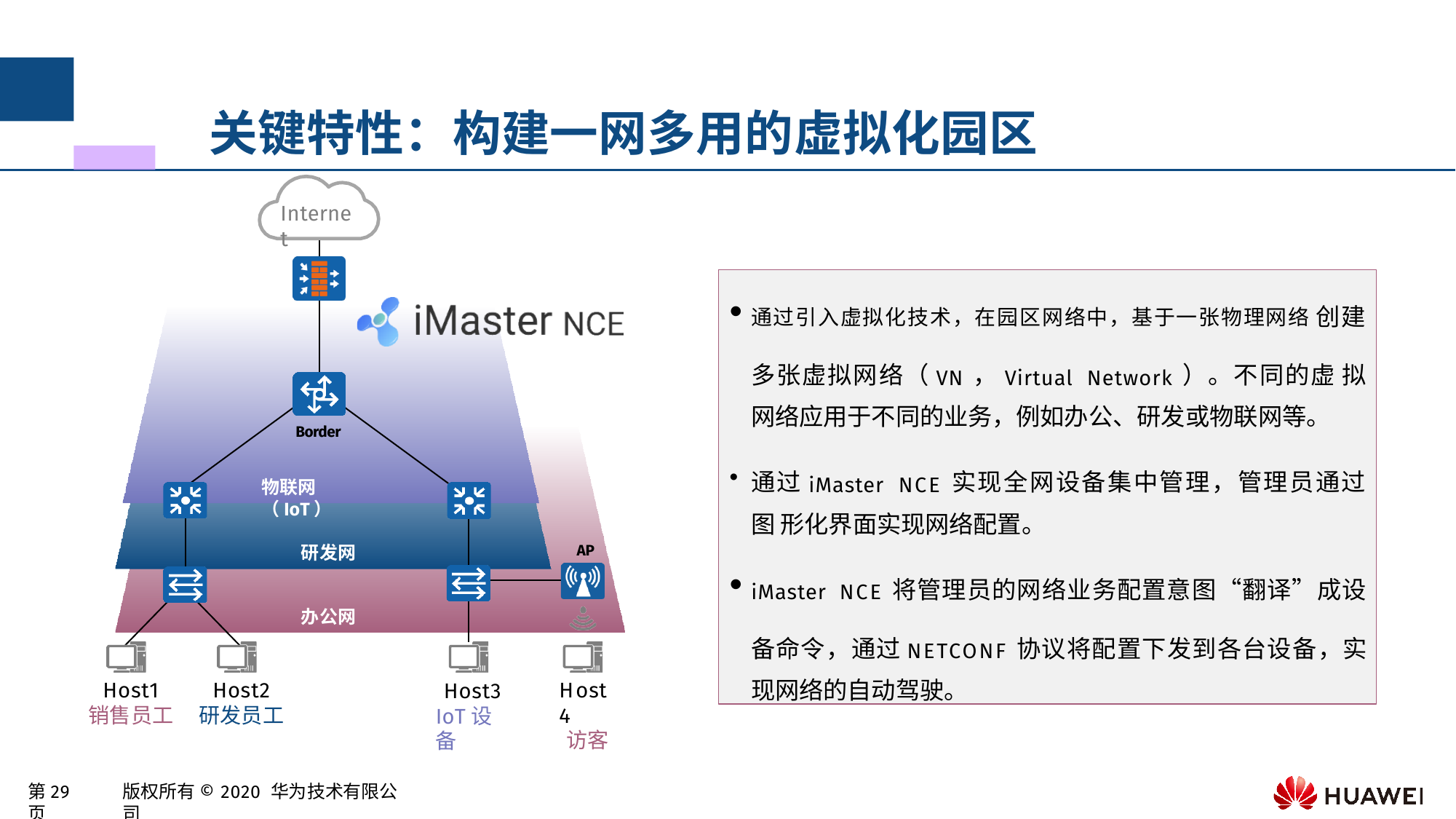

# 关键特性：构建一网多用的虚拟化园区

Internet

通过引入虚拟化技术，在园区网络中，基于一张物理网络 创建多张虚拟网络（VN，Virtual Network）。不同的虚 拟网络应用于不同的业务，例如办公、研发或物联网等。
通过iMaster NCE实现全网设备集中管理，管理员通过图 形化界面实现网络配置。
iMaster NCE将管理员的网络业务配置意图“翻译”成设 备命令，通过NETCONF协议将配置下发到各台设备，实 现网络的自动驾驶。

Border
物联网（IoT）

AP
研发网

办公网

Host1
销售员工
Host2
研发员工
Host3  IoT设备
Host4
访客
第29页
版权所有© 2020 华为技术有限公司